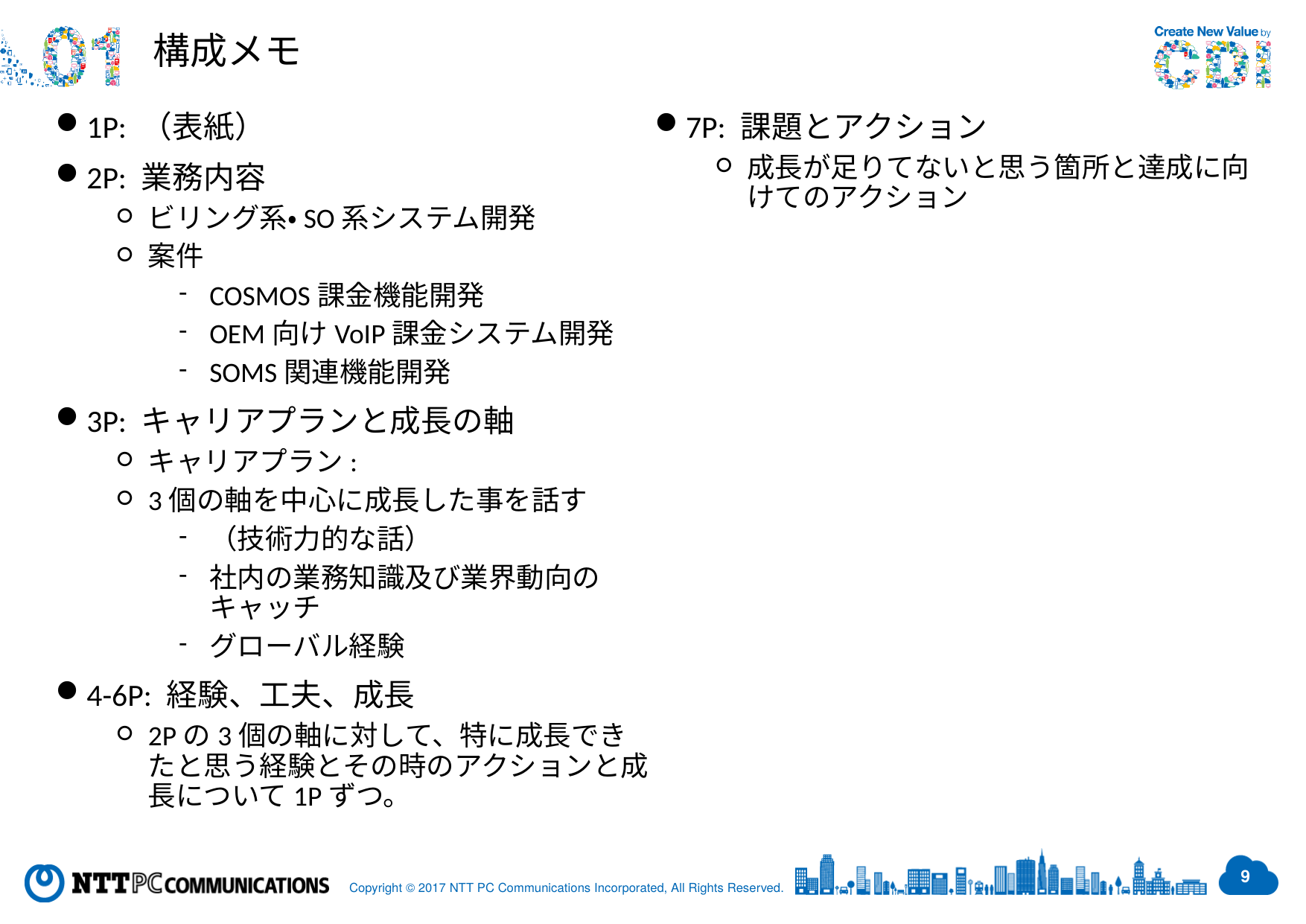

構成メモ
1P: （表紙）
2P: 業務内容
ビリング系・SO系システム開発
案件
COSMOS課金機能開発
OEM向けVoIP課金システム開発
SOMS関連機能開発
3P: キャリアプランと成長の軸
キャリアプラン:
3個の軸を中心に成長した事を話す
（技術力的な話）
社内の業務知識及び業界動向のキャッチ
グローバル経験
4-6P: 経験、工夫、成長
2Pの3個の軸に対して、特に成長できたと思う経験とその時のアクションと成長について1Pずつ。
7P: 課題とアクション
成長が足りてないと思う箇所と達成に向けてのアクション